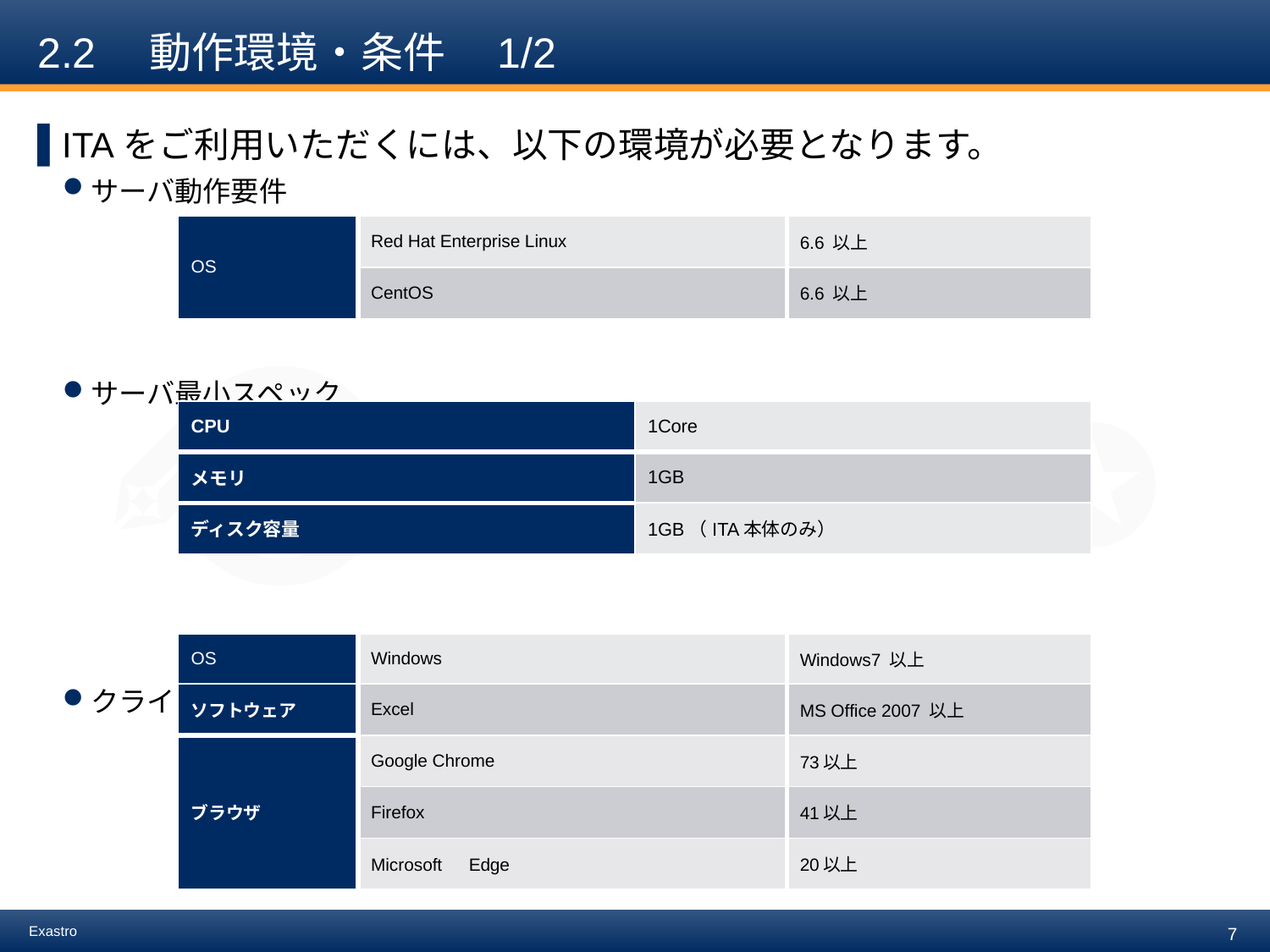

# 2.2　動作環境・条件　1/2
ITAをご利用いただくには、以下の環境が必要となります。
サーバ動作要件

サーバ最小スペック

クライアントPC動作要件
| OS | Red Hat Enterprise Linux | 6.6 以上 |
| --- | --- | --- |
|  | CentOS | 6.6 以上 |
| CPU | 1Core |
| --- | --- |
| メモリ | 1GB |
| ディスク容量 | 1GB（ITA本体のみ） |
| OS | Windows | Windows7 以上 |
| --- | --- | --- |
| ソフトウェア | Excel | MS Office 2007 以上 |
| ブラウザ | Google Chrome | 73以上 |
|  | Firefox | 41以上 |
|  | Microsoft　Edge | 20以上 |